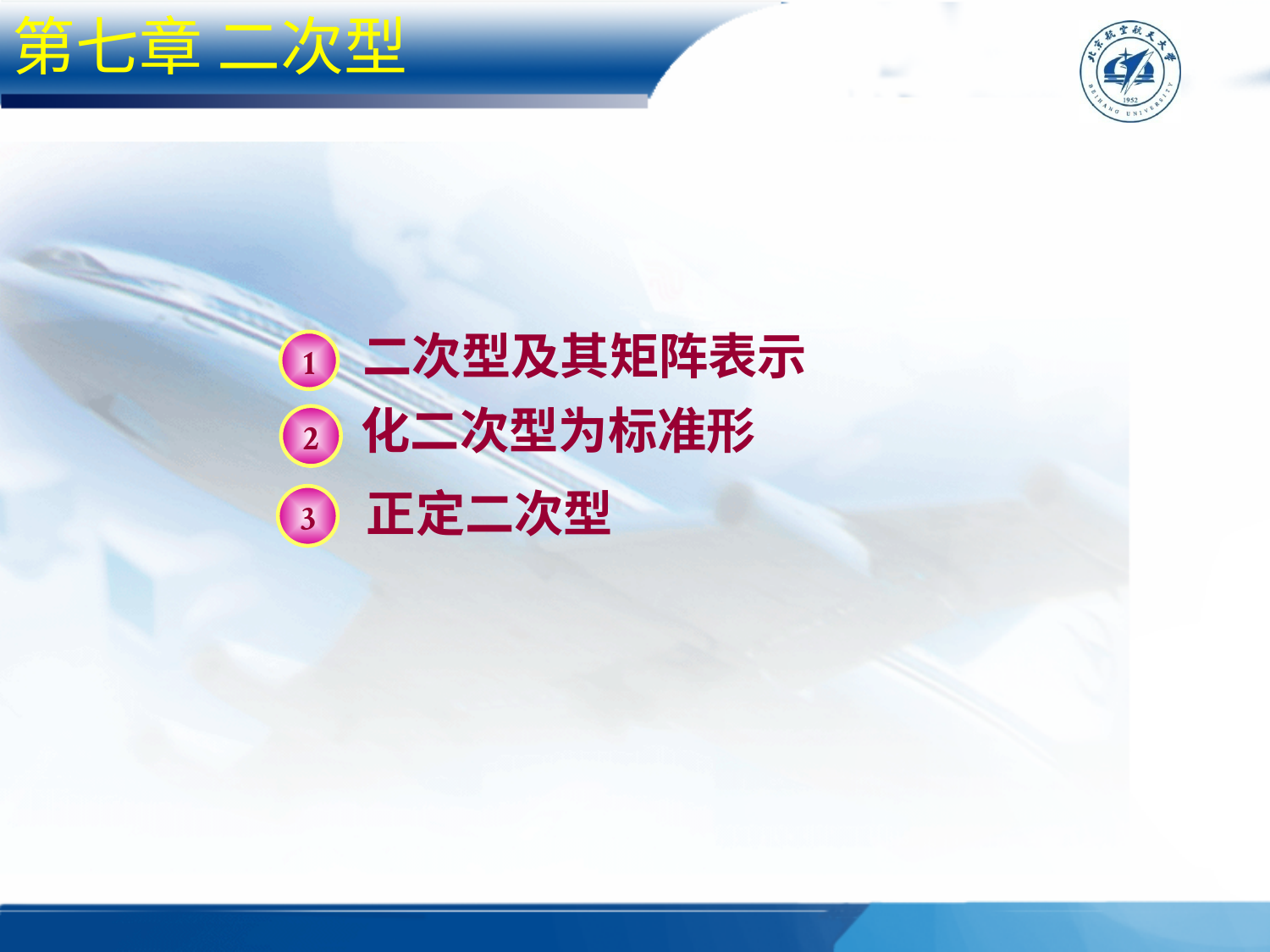

第七章 二次型
二次型及其矩阵表示
1
化二次型为标准形
2
正定二次型
3